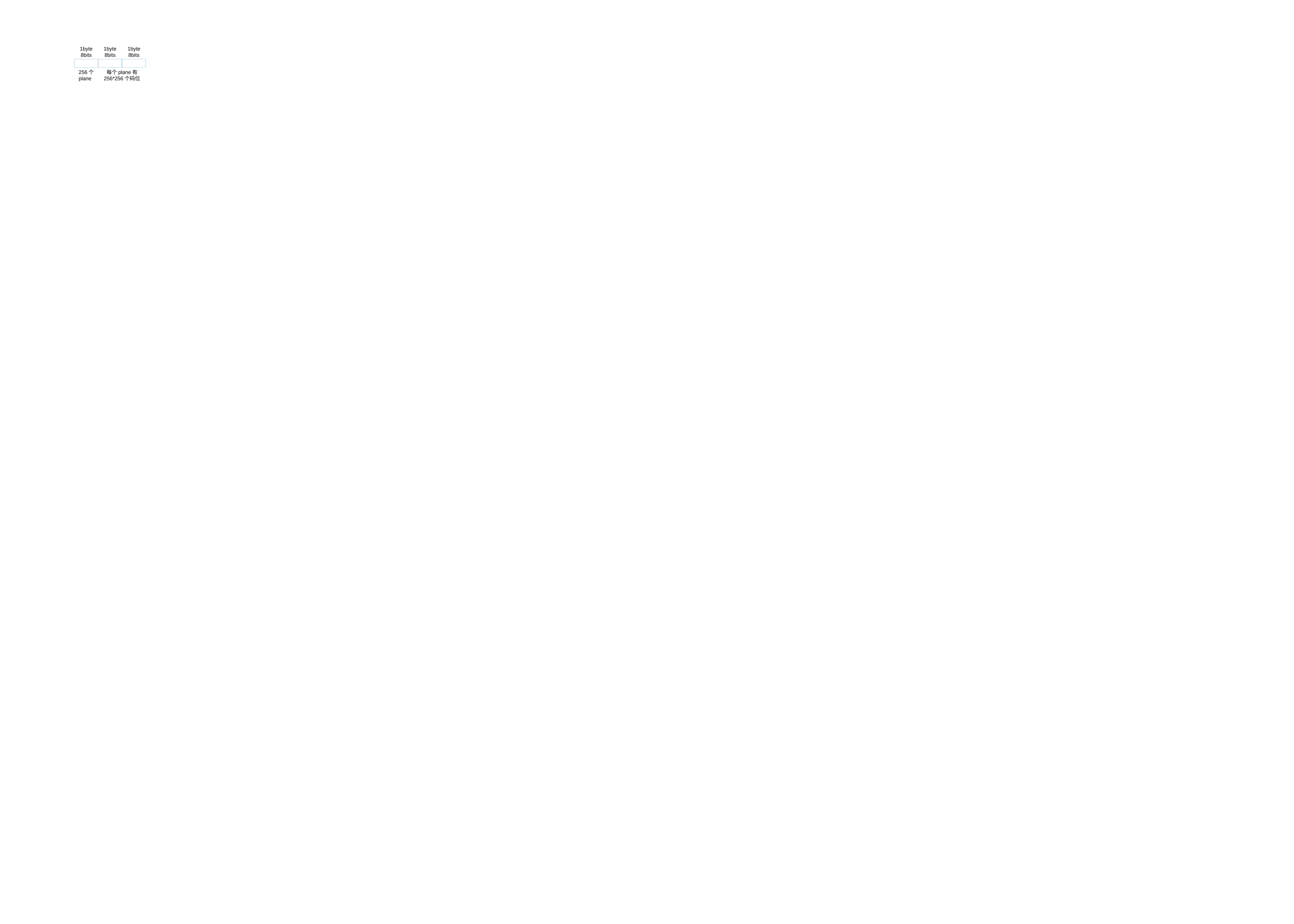

1byte
8bits
1byte
8bits
1byte
8bits

256个
plane
每个plane有
256*256个码位